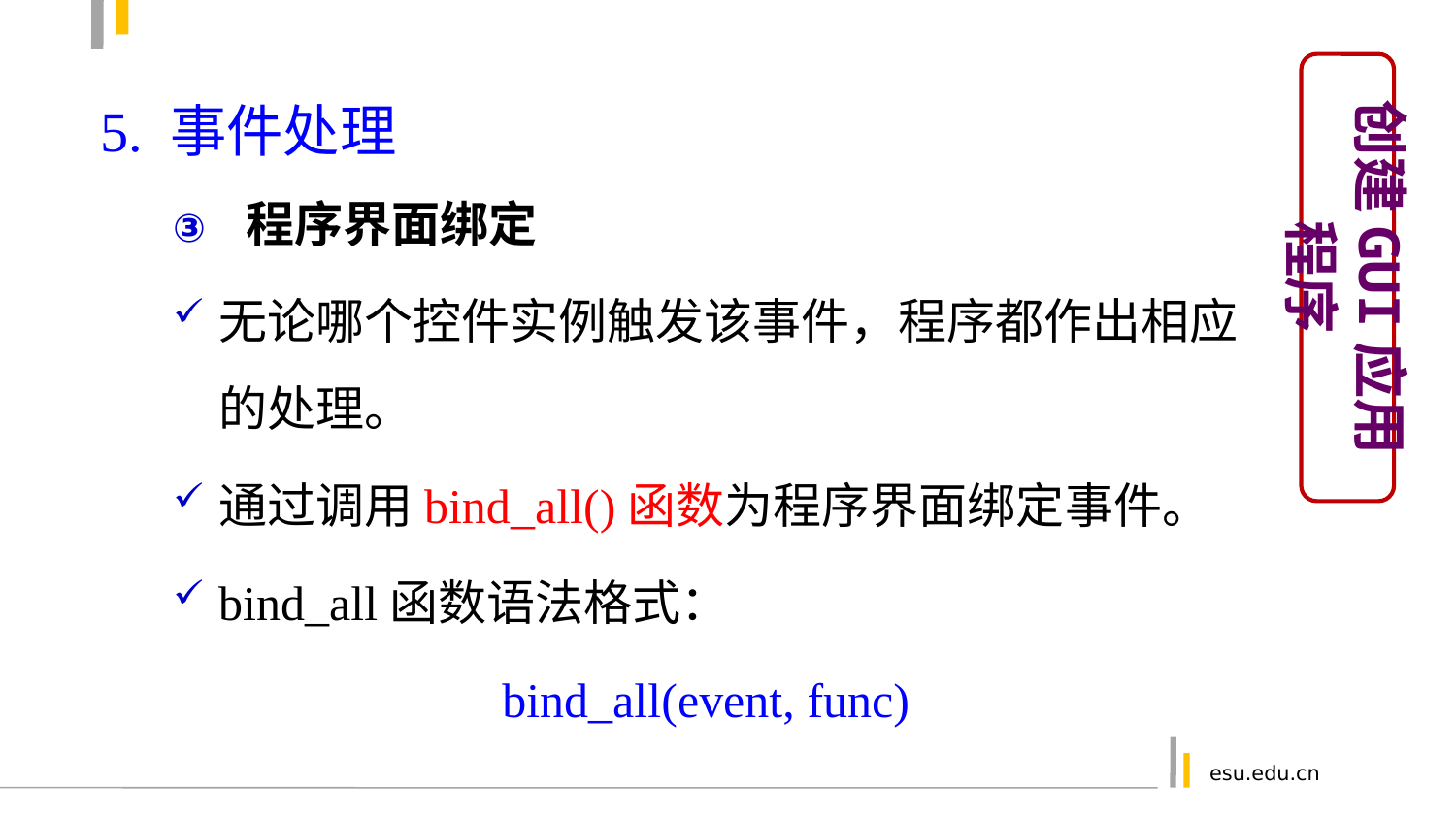

创建GUI应用程序
5. 事件处理
程序界面绑定
无论哪个控件实例触发该事件，程序都作出相应的处理。
通过调用bind_all()函数为程序界面绑定事件。
bind_all函数语法格式：
bind_all(event, func)